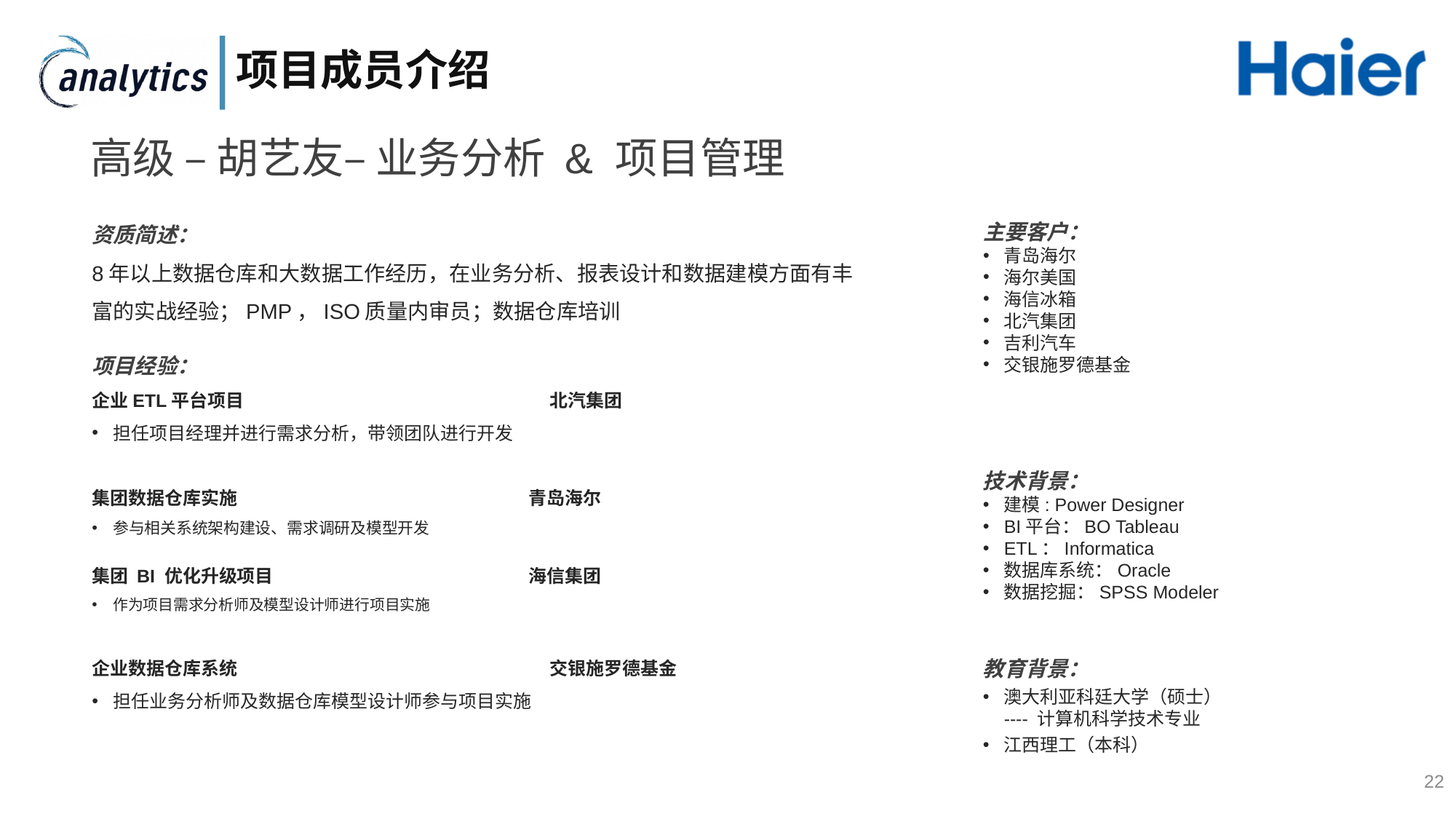

# 项目成员介绍
高级 – 胡艺友– 业务分析 & 项目管理
主要客户：
青岛海尔
海尔美国
海信冰箱
北汽集团
吉利汽车
交银施罗德基金
技术背景：
建模: Power Designer
BI平台：BO Tableau
ETL：Informatica
数据库系统：Oracle
数据挖掘：SPSS Modeler
教育背景：
澳大利亚科廷大学（硕士）
---- 计算机科学技术专业
江西理工（本科）
资质简述：
8年以上数据仓库和大数据工作经历，在业务分析、报表设计和数据建模方面有丰富的实战经验；PMP，ISO质量内审员；数据仓库培训

项目经验：
企业ETL平台项目			北汽集团
担任项目经理并进行需求分析，带领团队进行开发

集团数据仓库实施                			青岛海尔
参与相关系统架构建设、需求调研及模型开发

集团 BI 优化升级项目                          		海信集团
作为项目需求分析师及模型设计师进行项目实施

企业数据仓库系统			交银施罗德基金
担任业务分析师及数据仓库模型设计师参与项目实施
22